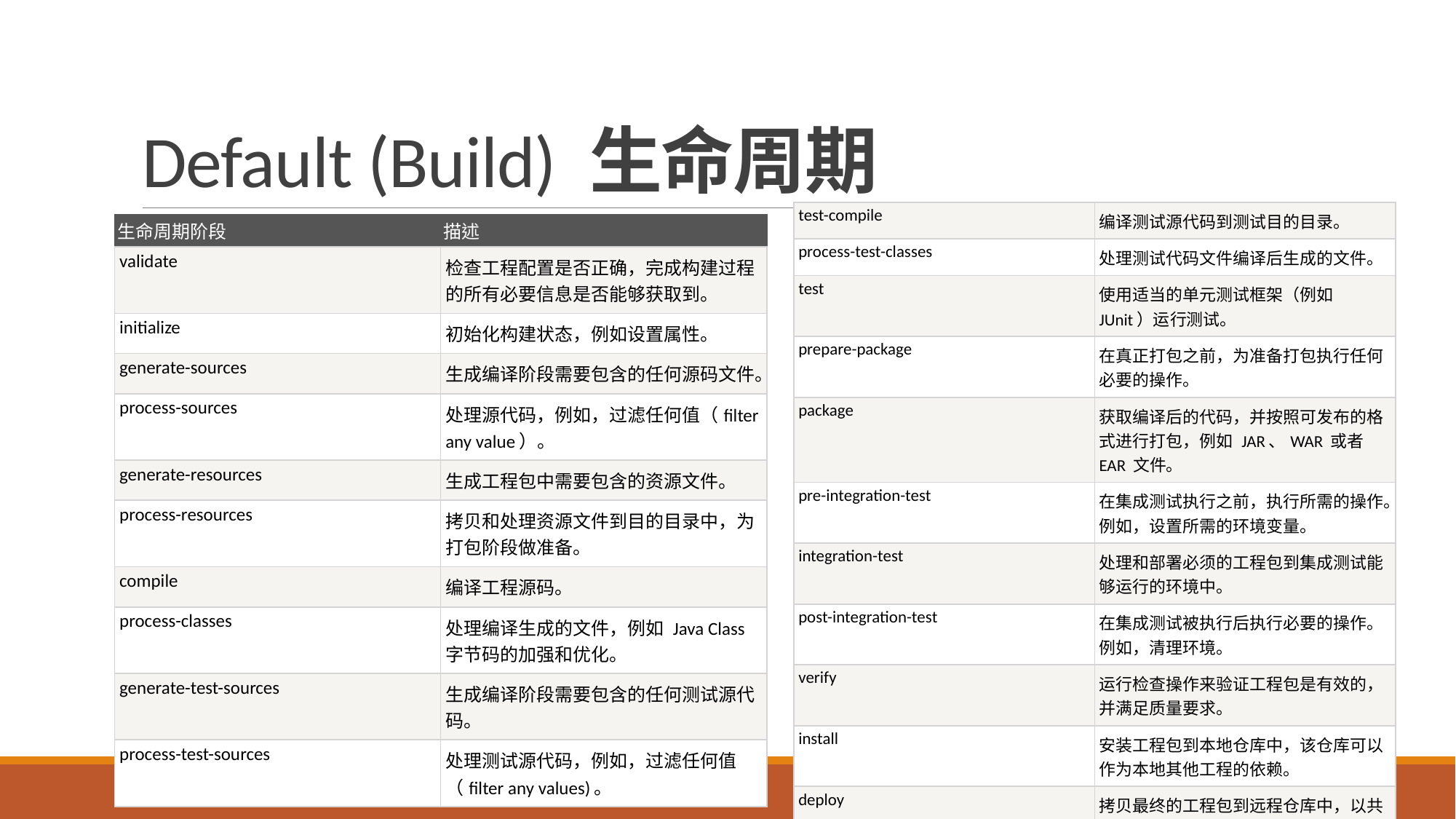

# Default (Build) 生命周期
| test-compile | 编译测试源代码到测试目的目录。 |
| --- | --- |
| process-test-classes | 处理测试代码文件编译后生成的文件。 |
| test | 使用适当的单元测试框架（例如JUnit）运行测试。 |
| prepare-package | 在真正打包之前，为准备打包执行任何必要的操作。 |
| package | 获取编译后的代码，并按照可发布的格式进行打包，例如 JAR、WAR 或者 EAR 文件。 |
| pre-integration-test | 在集成测试执行之前，执行所需的操作。例如，设置所需的环境变量。 |
| integration-test | 处理和部署必须的工程包到集成测试能够运行的环境中。 |
| post-integration-test | 在集成测试被执行后执行必要的操作。例如，清理环境。 |
| verify | 运行检查操作来验证工程包是有效的，并满足质量要求。 |
| install | 安装工程包到本地仓库中，该仓库可以作为本地其他工程的依赖。 |
| deploy | 拷贝最终的工程包到远程仓库中，以共享给其他开发人员和工程。 |
| 生命周期阶段 | 描述 |
| --- | --- |
| validate | 检查工程配置是否正确，完成构建过程的所有必要信息是否能够获取到。 |
| initialize | 初始化构建状态，例如设置属性。 |
| generate-sources | 生成编译阶段需要包含的任何源码文件。 |
| process-sources | 处理源代码，例如，过滤任何值（filter any value）。 |
| generate-resources | 生成工程包中需要包含的资源文件。 |
| process-resources | 拷贝和处理资源文件到目的目录中，为打包阶段做准备。 |
| compile | 编译工程源码。 |
| process-classes | 处理编译生成的文件，例如 Java Class 字节码的加强和优化。 |
| generate-test-sources | 生成编译阶段需要包含的任何测试源代码。 |
| process-test-sources | 处理测试源代码，例如，过滤任何值（filter any values)。 |